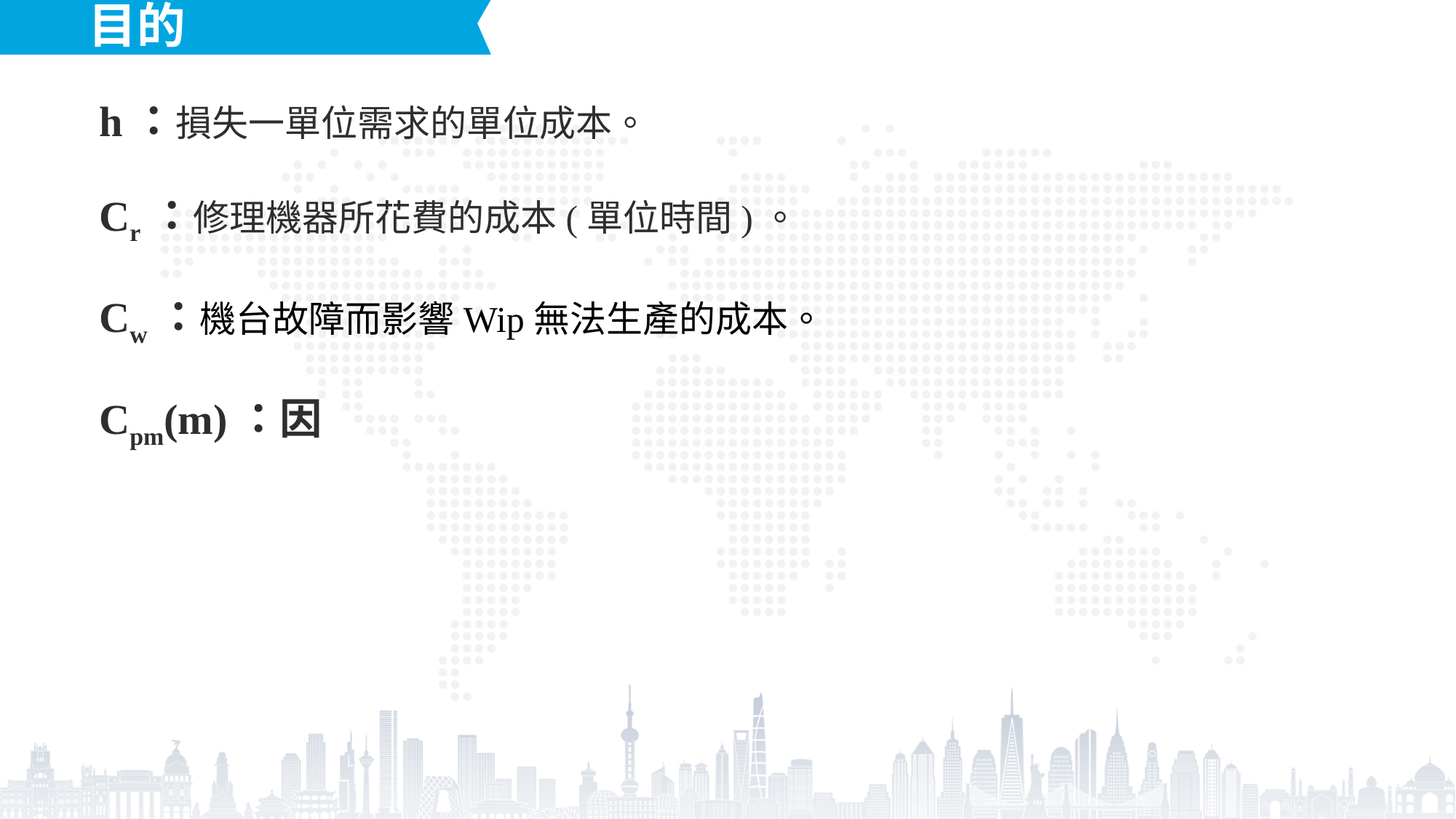

目的
h：損失一單位需求的單位成本。

Cr：修理機器所花費的成本(單位時間)。

Cw：機台故障而影響Wip無法生產的成本。

Cpm(m)：因